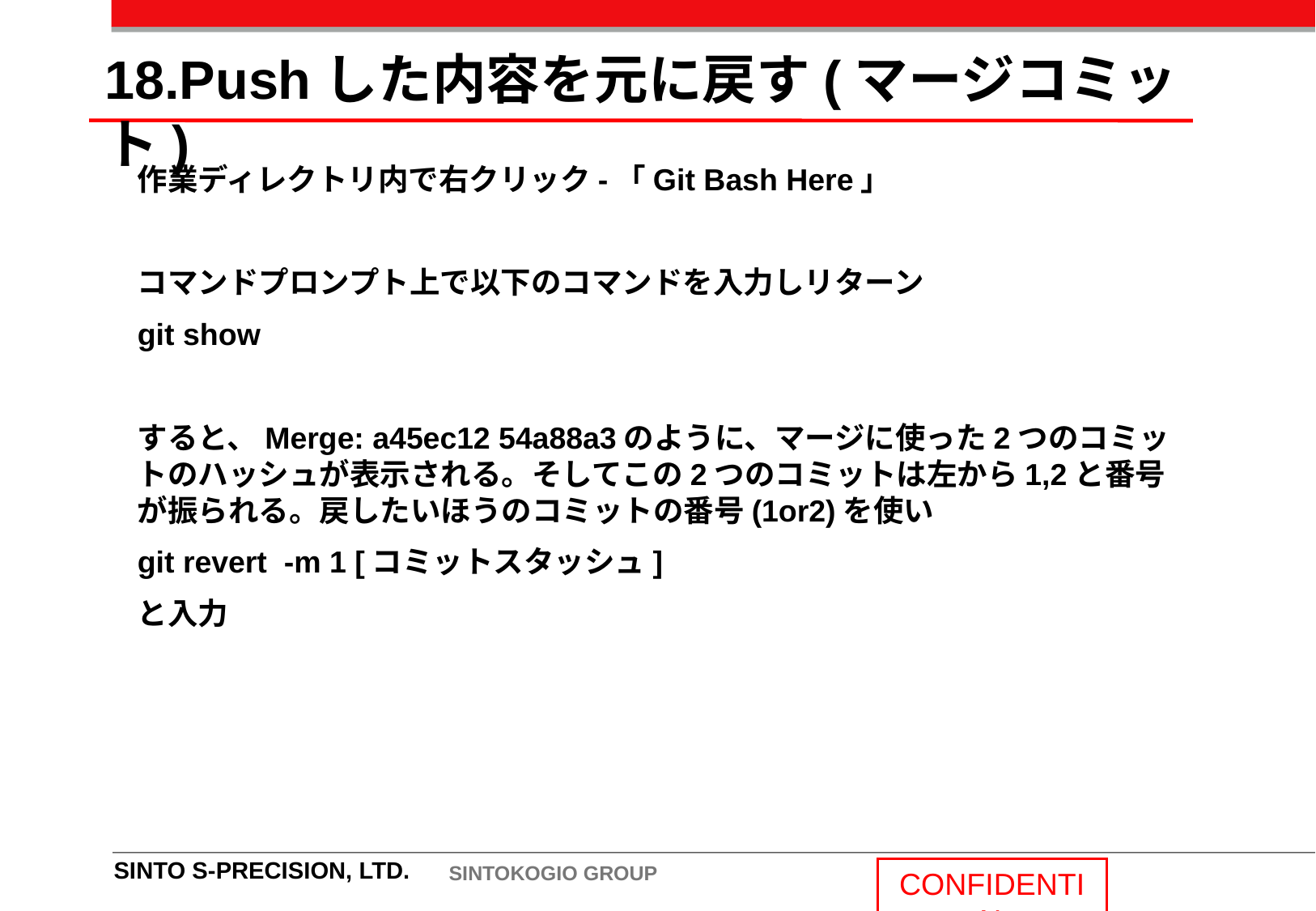

18.Pushした内容を元に戻す(マージコミット)

作業ディレクトリ内で右クリック-「Git Bash Here」

コマンドプロンプト上で以下のコマンドを入力しリターン
git show

すると、Merge: a45ec12 54a88a3のように、マージに使った2つのコミットのハッシュが表示される。そしてこの2つのコミットは左から1,2と番号が振られる。戻したいほうのコミットの番号(1or2)を使い
git revert  -m 1 [コミットスタッシュ]
と入力

SINTO S-PRECISION, LTD.
SINTOKOGIO GROUP
CONFIDENTIAL